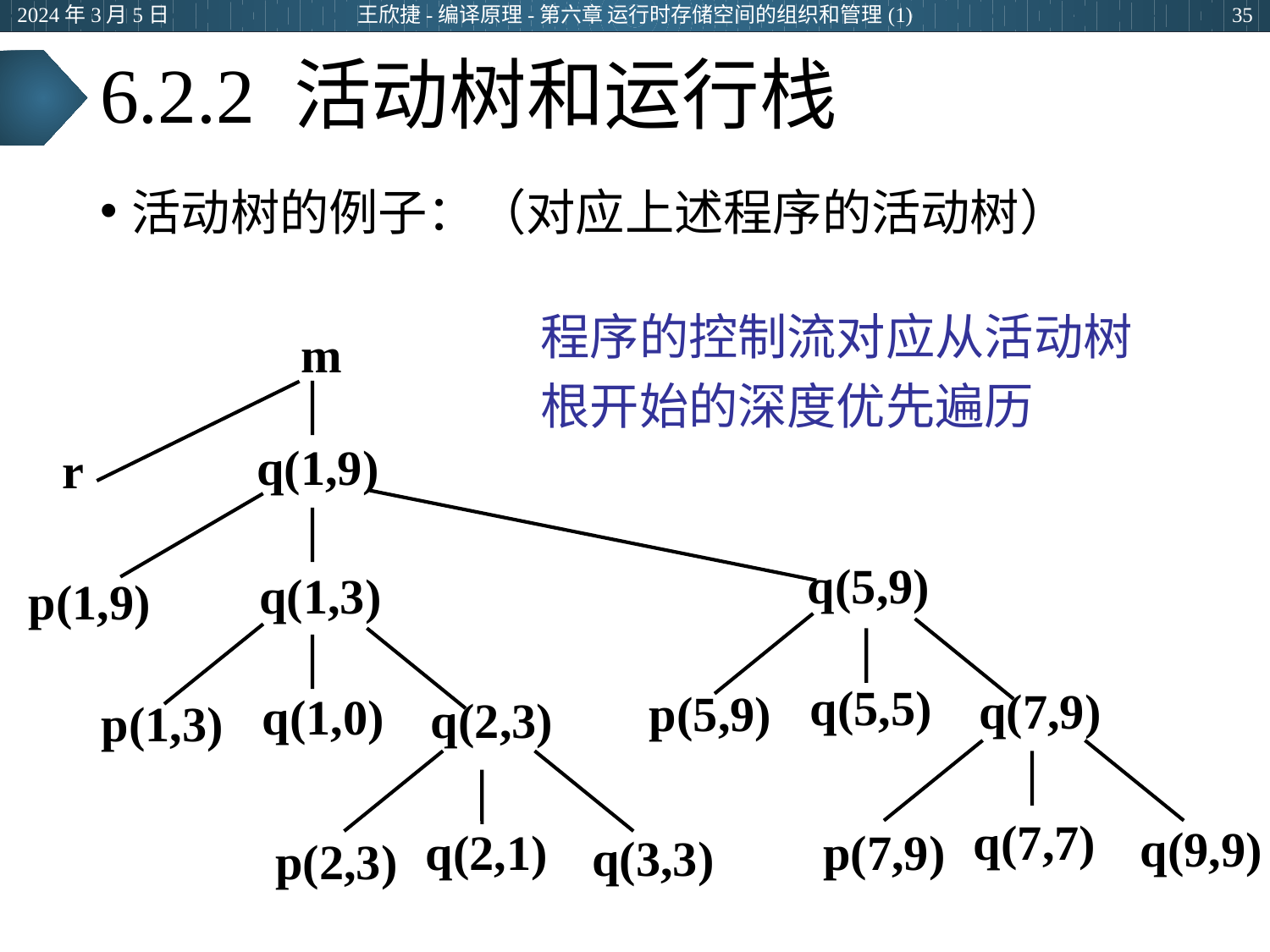

2024年3月5日
王欣捷-编译原理-第六章 运行时存储空间的组织和管理(1)
35
# 6.2.2 活动树和运行栈
活动树的例子：（对应上述程序的活动树）
程序的控制流对应从活动树
根开始的深度优先遍历
m

q(1,9)
r

q(5,9)
q(1,3)
p(1,9)

q(5,5)
q(7,9)
p(5,9)
q(1,0)
q(2,3)
p(1,3)

q(7,7)
q(9,9)
q(2,1)
p(7,9)
q(3,3)
p(2,3)